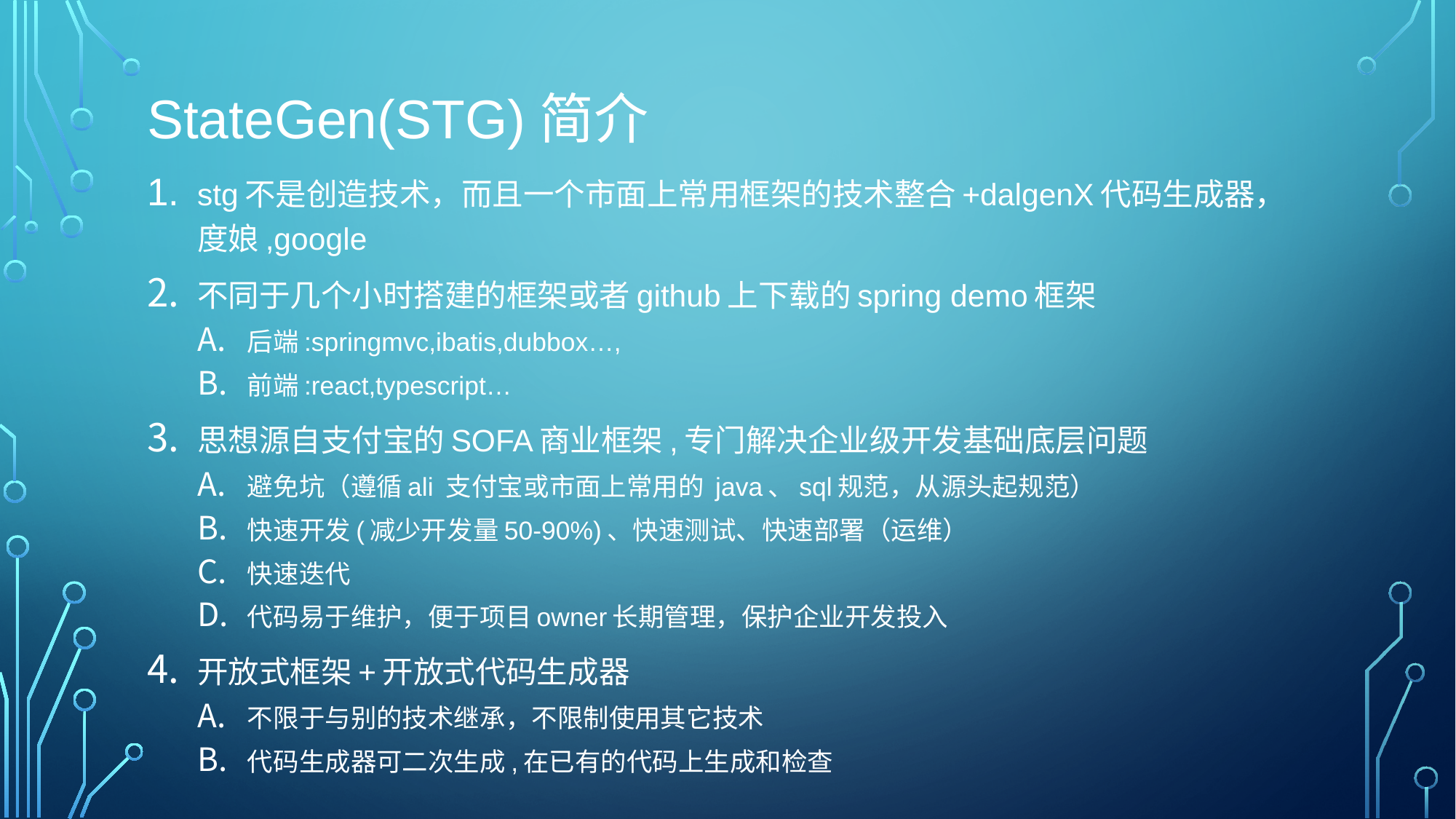

# StateGen(STG)简介
stg不是创造技术，而且一个市面上常用框架的技术整合+dalgenX代码生成器，度娘,google
不同于几个小时搭建的框架或者github上下载的spring demo框架
后端:springmvc,ibatis,dubbox…,
前端:react,typescript…
思想源自支付宝的SOFA商业框架,专门解决企业级开发基础底层问题
避免坑（遵循ali 支付宝或市面上常用的 java、sql规范，从源头起规范）
快速开发(减少开发量50-90%)、快速测试、快速部署（运维）
快速迭代
代码易于维护，便于项目owner长期管理，保护企业开发投入
开放式框架+开放式代码生成器
不限于与别的技术继承，不限制使用其它技术
代码生成器可二次生成,在已有的代码上生成和检查